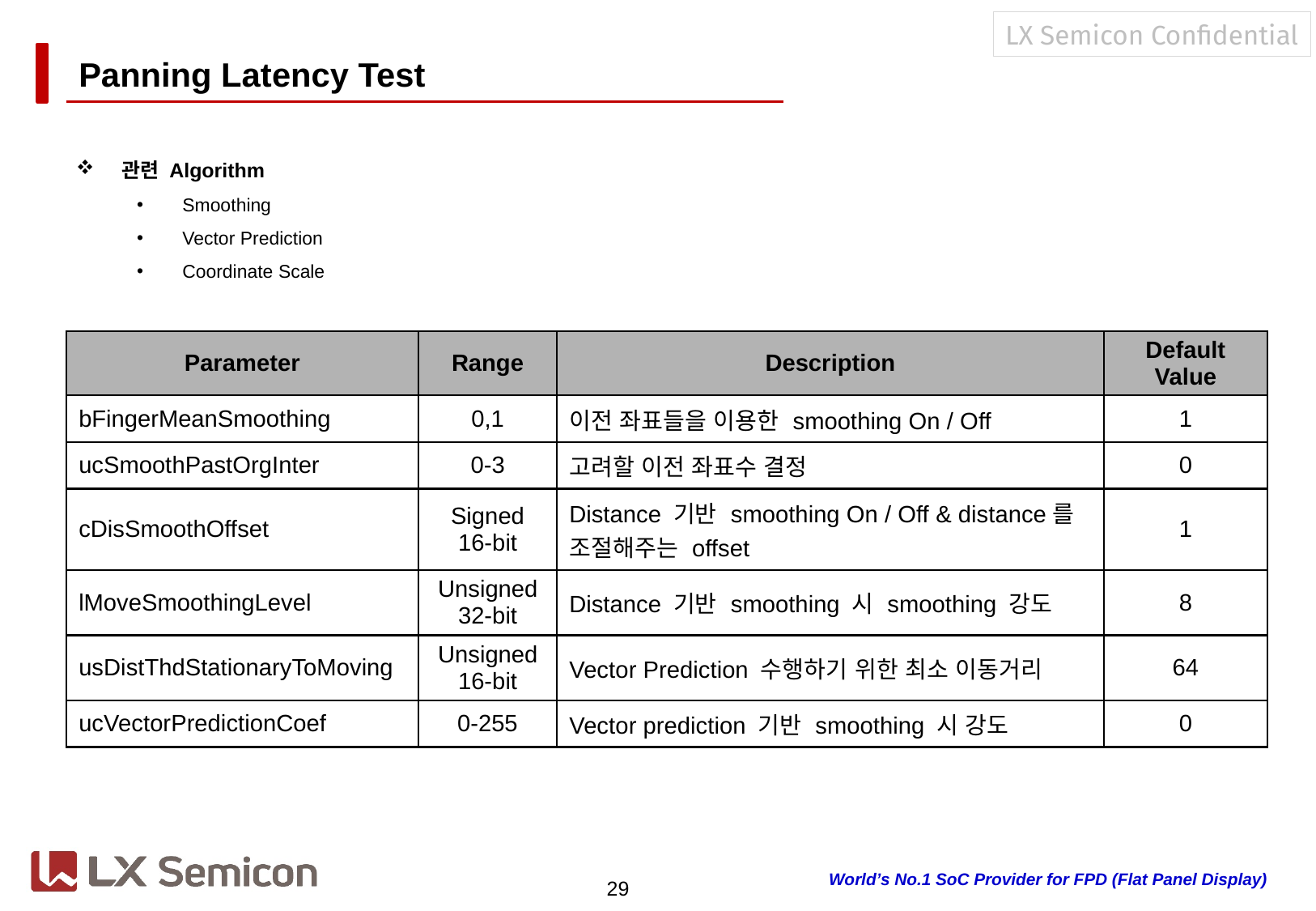

# Panning Latency Test
관련 Algorithm
Smoothing
Vector Prediction
Coordinate Scale
| Parameter | Range | Description | Default Value |
| --- | --- | --- | --- |
| bFingerMeanSmoothing | 0,1 | 이전 좌표들을 이용한 smoothing On / Off | 1 |
| ucSmoothPastOrgInter | 0-3 | 고려할 이전 좌표수 결정 | 0 |
| cDisSmoothOffset | Signed 16-bit | Distance 기반 smoothing On / Off & distance를 조절해주는 offset | 1 |
| lMoveSmoothingLevel | Unsigned 32-bit | Distance 기반 smoothing 시 smoothing 강도 | 8 |
| usDistThdStationaryToMoving | Unsigned 16-bit | Vector Prediction 수행하기 위한 최소 이동거리 | 64 |
| ucVectorPredictionCoef | 0-255 | Vector prediction 기반 smoothing 시 강도 | 0 |